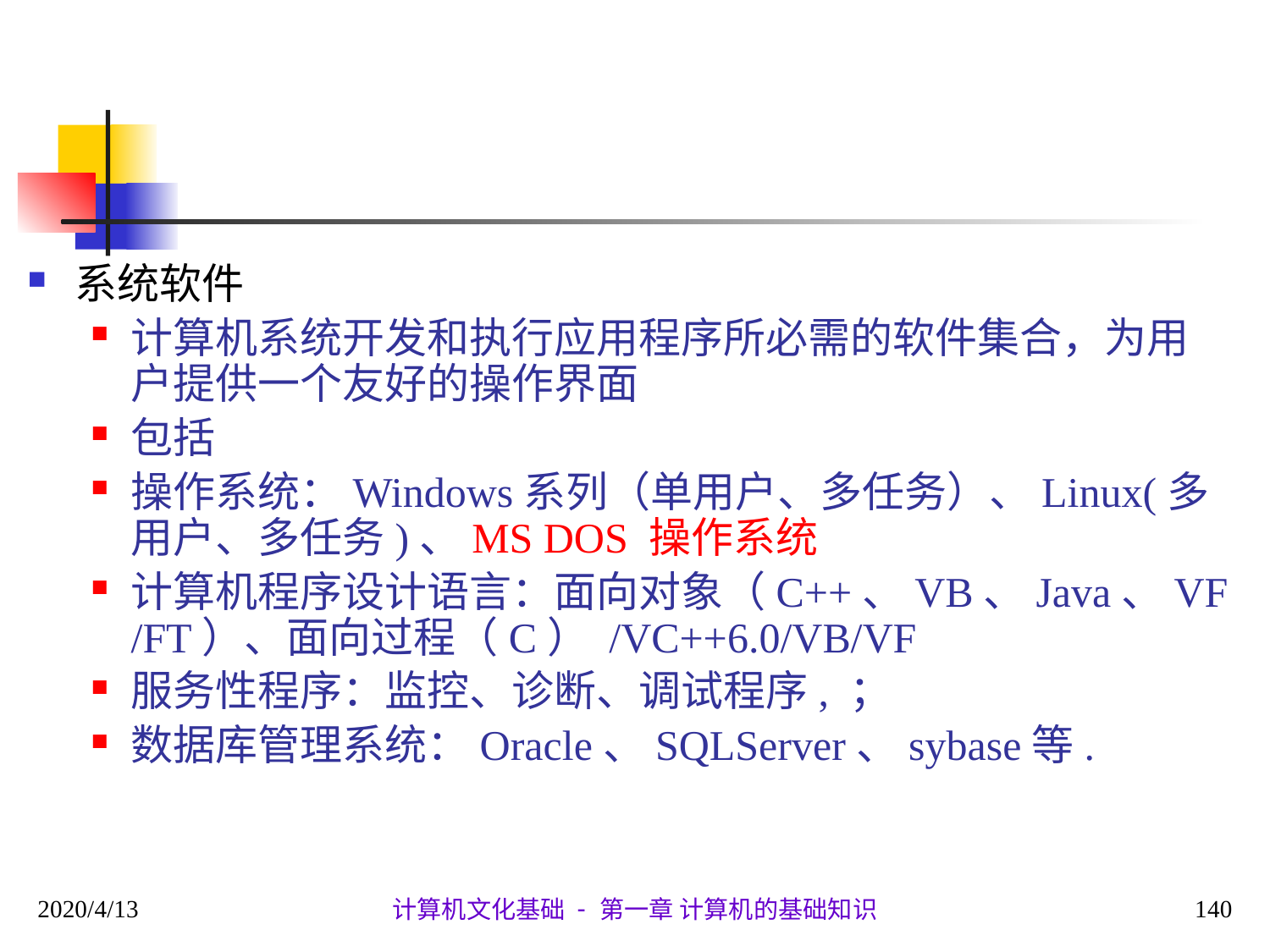

#
系统软件
计算机系统开发和执行应用程序所必需的软件集合，为用户提供一个友好的操作界面
包括
操作系统：Windows系列（单用户、多任务）、Linux(多用户、多任务)、MS DOS 操作系统
计算机程序设计语言：面向对象（C++、VB、Java、VF /FT）、面向过程（C） /VC++6.0/VB/VF
服务性程序：监控、诊断、调试程序, ；
数据库管理系统：Oracle、SQLServer、sybase等.

2020/4/13
140
计算机文化基础 - 第一章 计算机的基础知识